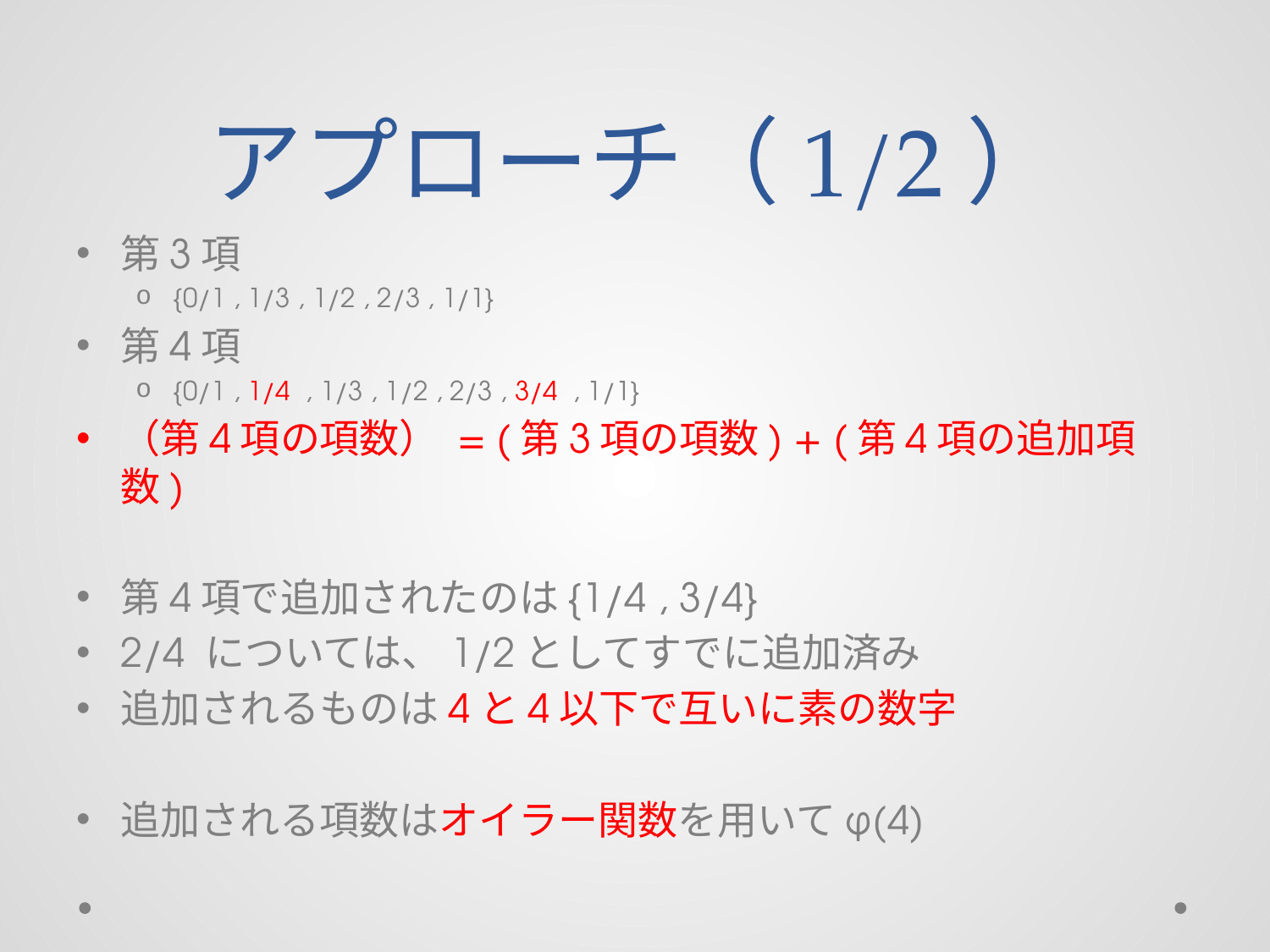

# アプローチ（1/2）
第3項
{0/1 , 1/3 , 1/2 , 2/3 , 1/1}
第4項
{0/1 , 1/4  , 1/3 , 1/2 , 2/3 , 3/4  , 1/1}
（第4項の項数） = (第3項の項数) + (第4項の追加項数)

第4項で追加されたのは{1/4 , 3/4}
2/4 については、1/2としてすでに追加済み
追加されるものは4と4以下で互いに素の数字

追加される項数はオイラー関数を用いてφ(4)